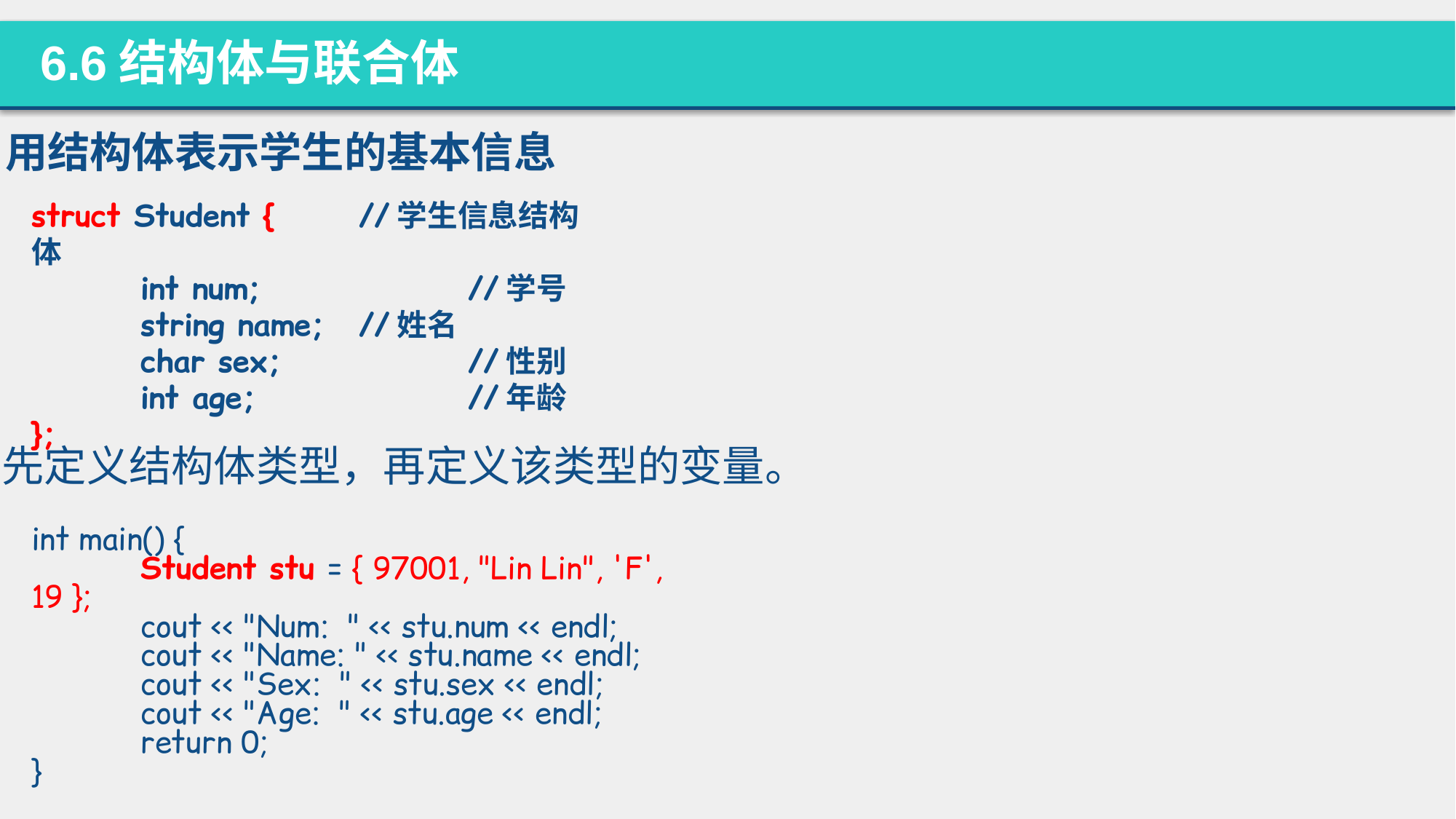

6.6结构体与联合体
用结构体表示学生的基本信息
struct Student {	//学生信息结构体
	int num;		//学号
	string name;	//姓名
	char sex;		//性别
	int age;		//年龄
};
先定义结构体类型，再定义该类型的变量。
int main() {
	Student stu = { 97001, "Lin Lin", 'F', 19 };
	cout << "Num:  " << stu.num << endl;
	cout << "Name: " << stu.name << endl;
	cout << "Sex:  " << stu.sex << endl;
	cout << "Age:  " << stu.age << endl;
	return 0;
}